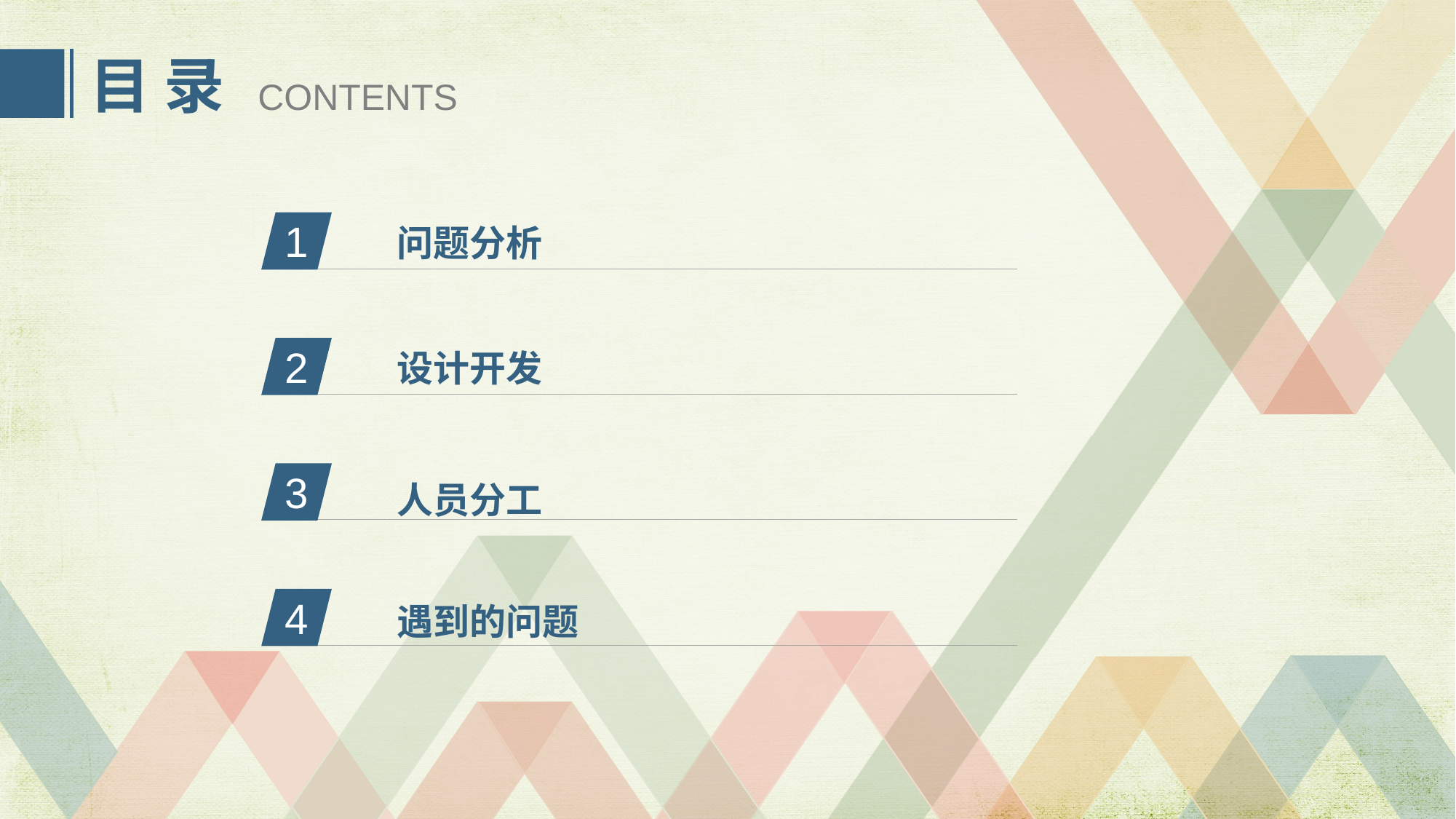

目 录

CONTENTS

1

问题分析

2

设计开发

人员分工
3

遇到的问题

4